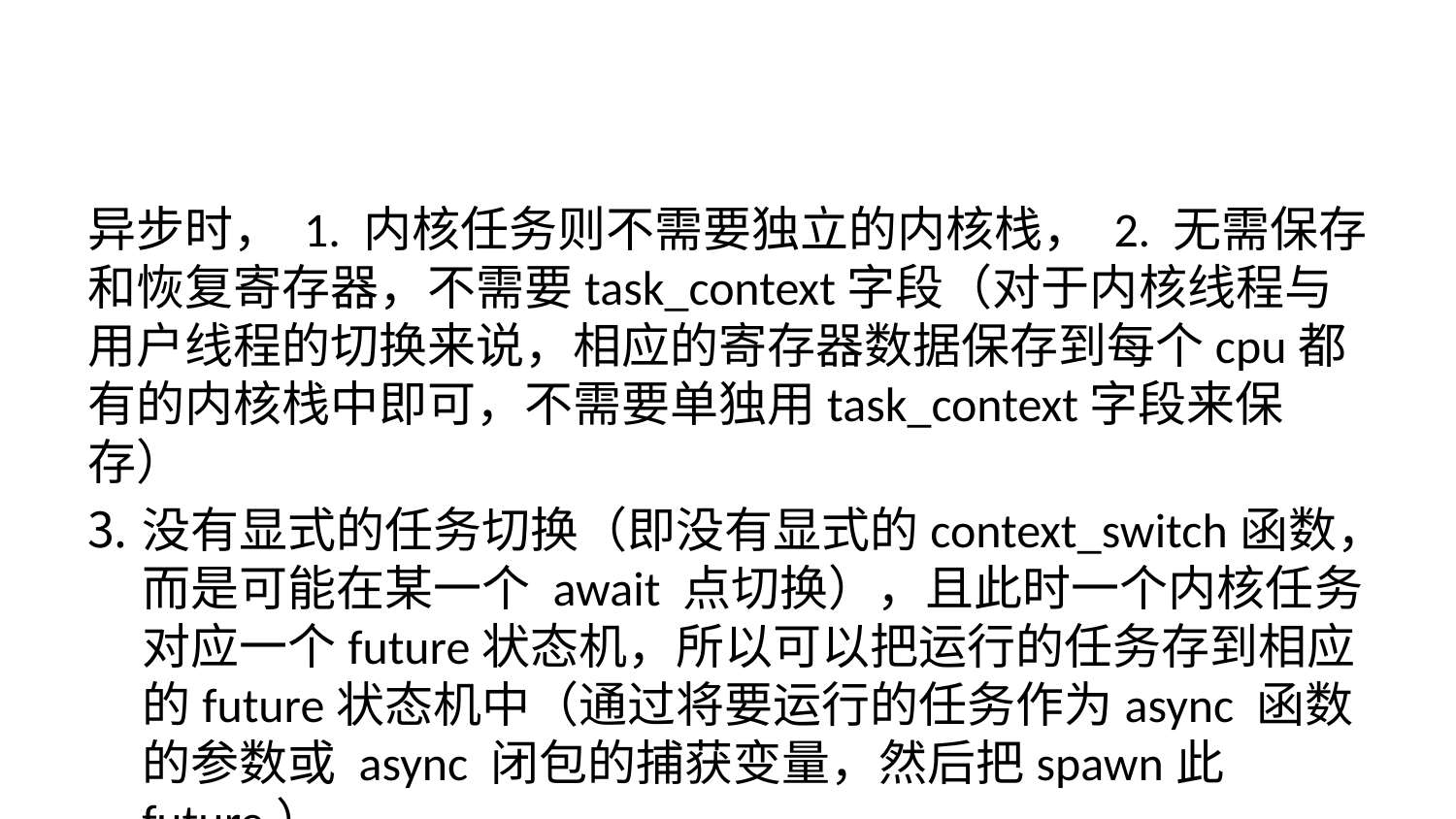

异步时， 1. 内核任务则不需要独立的内核栈， 2. 无需保存和恢复寄存器，不需要task_context字段（对于内核线程与用户线程的切换来说，相应的寄存器数据保存到每个cpu都有的内核栈中即可，不需要单独用task_context字段来保存）
没有显式的任务切换（即没有显式的context_switch函数，而是可能在某一个 await 点切换），且此时一个内核任务对应一个future状态机，所以可以把运行的任务存到相应的future状态机中（通过将要运行的任务作为async 函数的参数或 async 闭包的捕获变量，然后把spawn此future）。